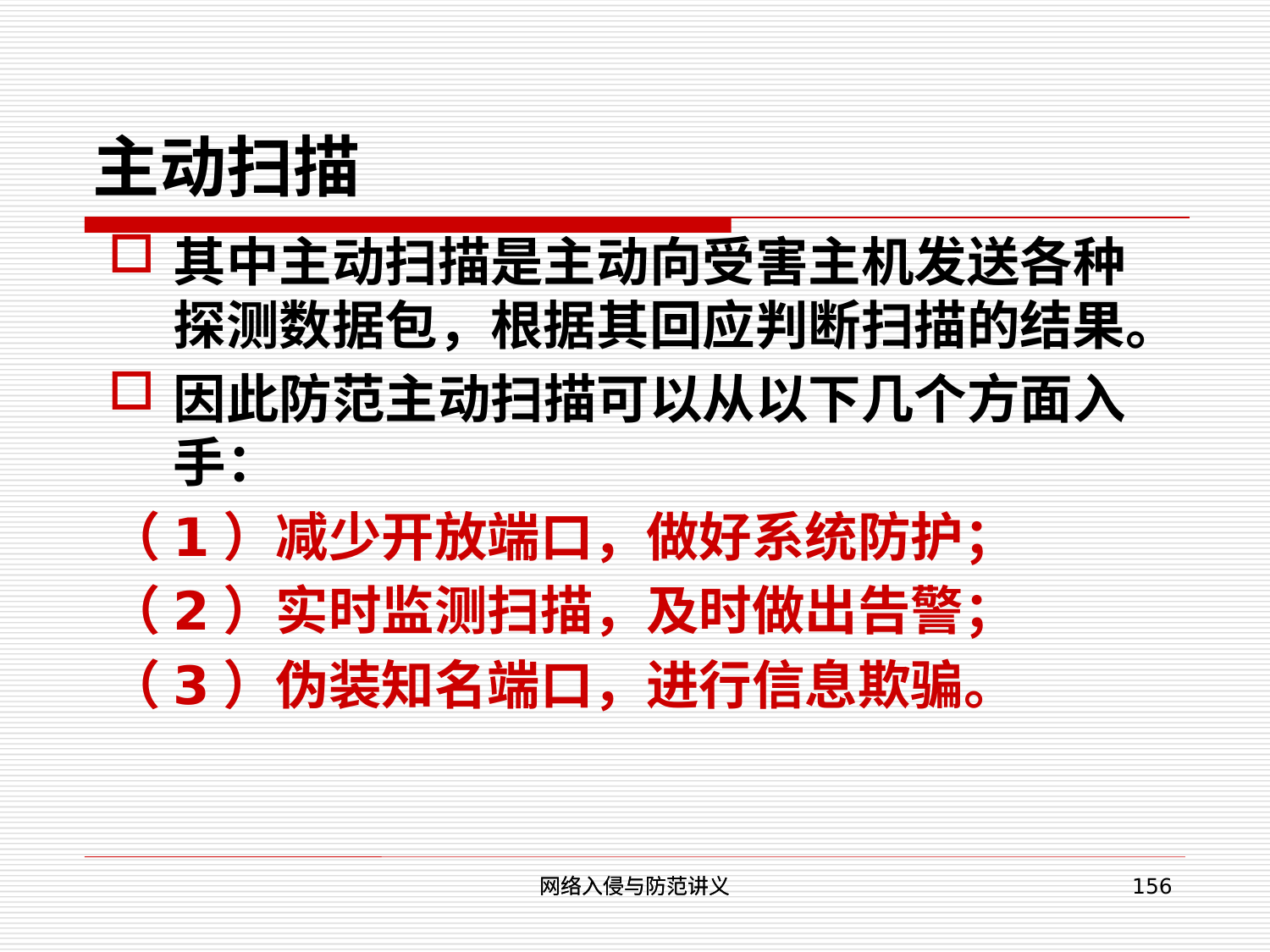

# 主动扫描
其中主动扫描是主动向受害主机发送各种探测数据包，根据其回应判断扫描的结果。
因此防范主动扫描可以从以下几个方面入手：
（1）减少开放端口，做好系统防护；
（2）实时监测扫描，及时做出告警；
（3）伪装知名端口，进行信息欺骗。

网络入侵与防范讲义
网络入侵与防范讲义
156
156